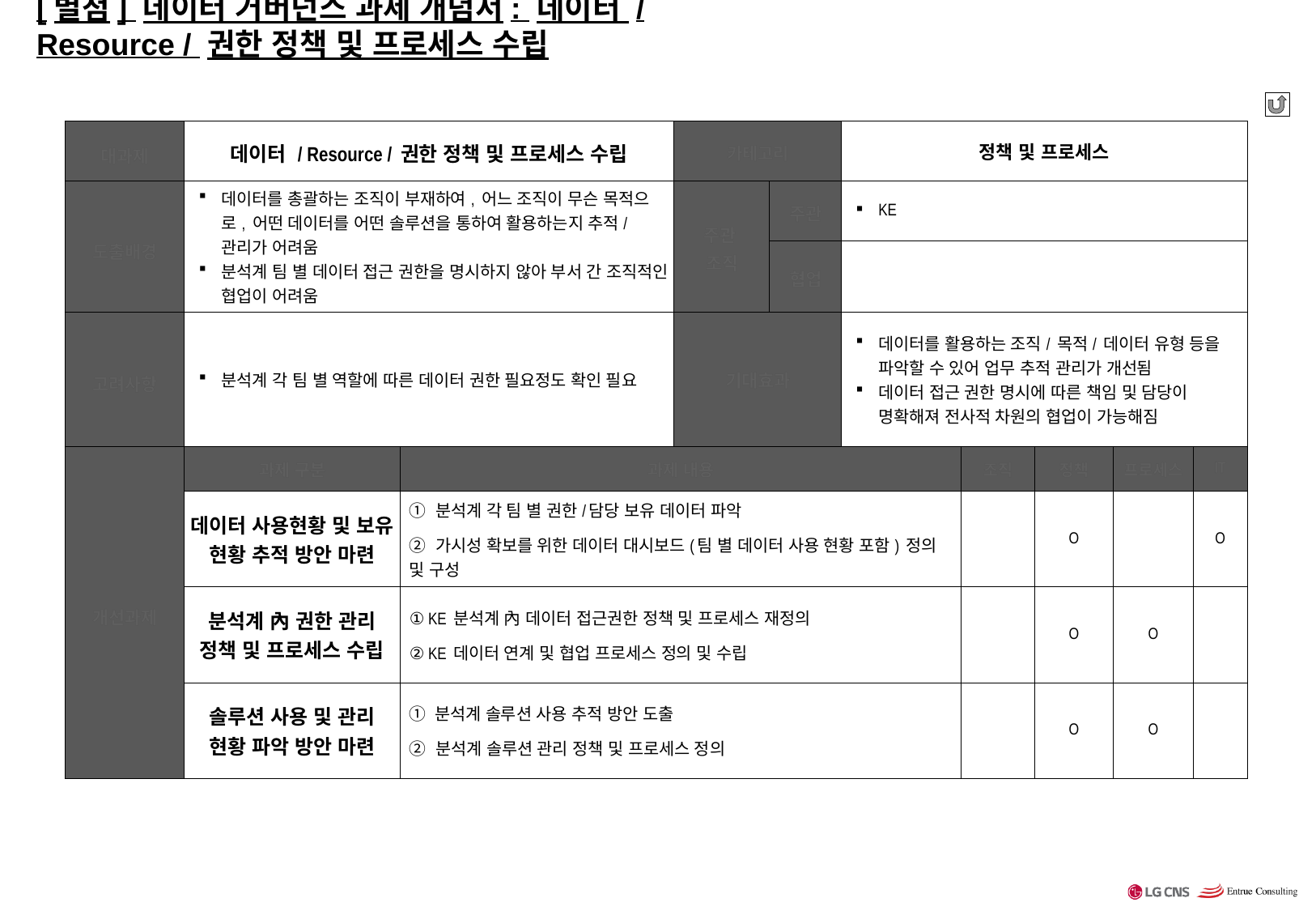

# [별첨] 데이터 거버넌스 과제 개념서: 데이터 / Resource / 권한 정책 및 프로세스 수립

| 대과제 | 데이터 / Resource / 권한 정책 및 프로세스 수립 |  | 카테고리 |  | 정책 및 프로세스 |  |  |  |  |
| --- | --- | --- | --- | --- | --- | --- | --- | --- | --- |
| 도출배경 | 데이터를 총괄하는 조직이 부재하여, 어느 조직이 무슨 목적으로, 어떤 데이터를 어떤 솔루션을 통하여 활용하는지 추적/관리가 어려움 분석계 팀 별 데이터 접근 권한을 명시하지 않아 부서 간 조직적인 협업이 어려움 |  | 주관 조직 | 주관 | KE |  |  |  |  |
|  |  |  |  | 협업 |  |  |  |  |  |
| 고려사항 | 분석계 각 팀 별 역할에 따른 데이터 권한 필요정도 확인 필요 |  | 기대효과 |  | 데이터를 활용하는 조직/ 목적/ 데이터 유형 등을 파악할 수 있어 업무 추적 관리가 개선됨 데이터 접근 권한 명시에 따른 책임 및 담당이 명확해져 전사적 차원의 협업이 가능해짐 |  |  |  |  |
| 개선과제 | 과제 구분 | 과제 내용 |  |  |  | 조직 | 정책 | 프로세스 | IT |
|  | 데이터 사용현황 및 보유 현황 추적 방안 마련 | ① 분석계 각 팀 별 권한/담당 보유 데이터 파악 ② 가시성 확보를 위한 데이터 대시보드(팀 별 데이터 사용 현황 포함) 정의 및 구성 |  |  |  |  | O |  | O |
|  | 분석계 內 권한 관리 정책 및 프로세스 수립 | ① KE 분석계 內 데이터 접근권한 정책 및 프로세스 재정의 ② KE 데이터 연계 및 협업 프로세스 정의 및 수립 |  |  |  |  | O | O |  |
|  | 솔루션 사용 및 관리 현황 파악 방안 마련 | ① 분석계 솔루션 사용 추적 방안 도출 ② 분석계 솔루션 관리 정책 및 프로세스 정의 |  |  |  |  | O | O |  |